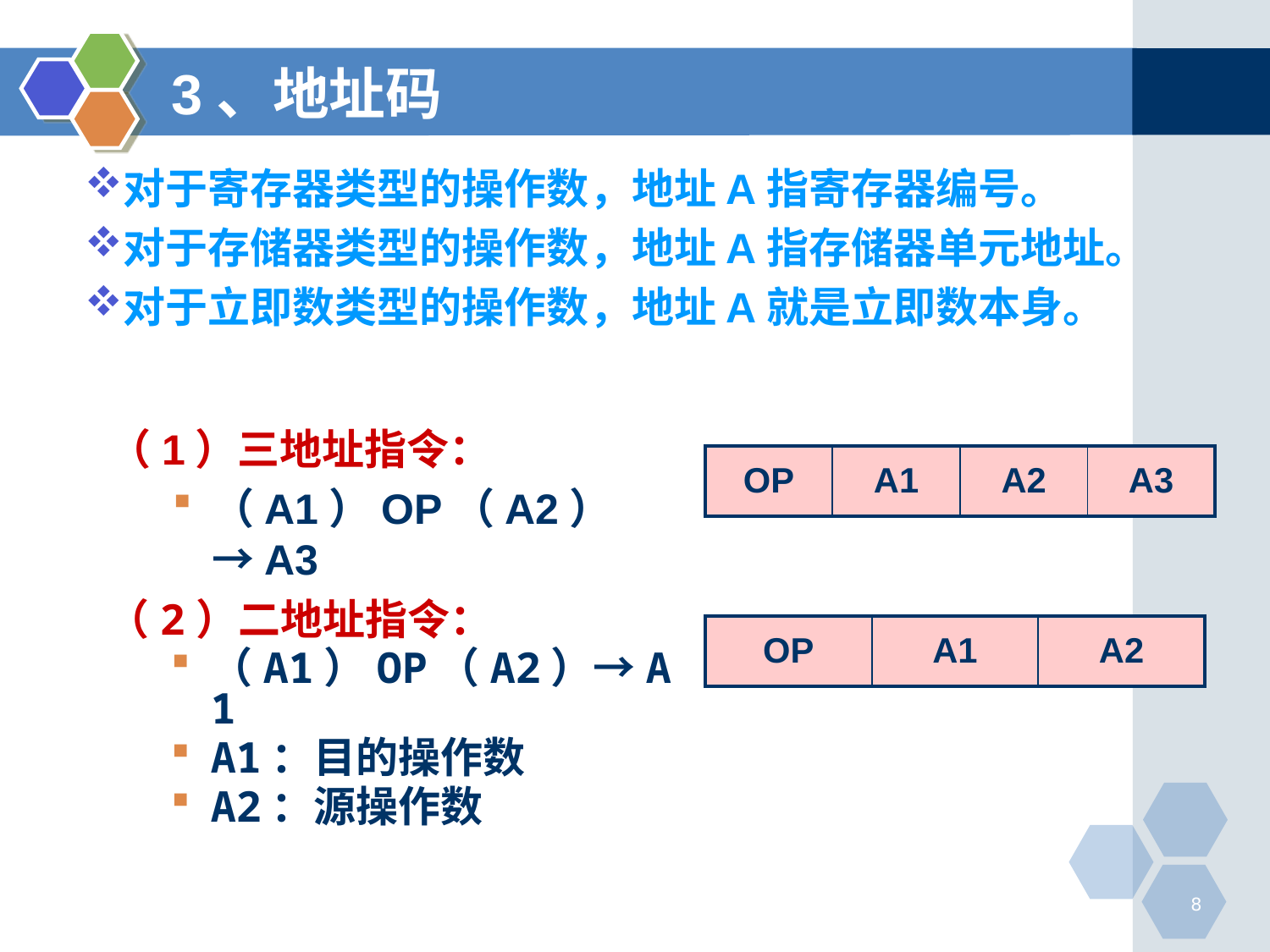

# 3、地址码
对于寄存器类型的操作数，地址A指寄存器编号。
对于存储器类型的操作数，地址A指存储器单元地址。
对于立即数类型的操作数，地址A就是立即数本身。
（1）三地址指令：
（A1）OP（A2）→A3
| OP | A1 | A2 | A3 |
| --- | --- | --- | --- |
（2）二地址指令：
（A1）OP（A2）→A1
A1：目的操作数
A2：源操作数
| OP | A1 | A2 |
| --- | --- | --- |
8